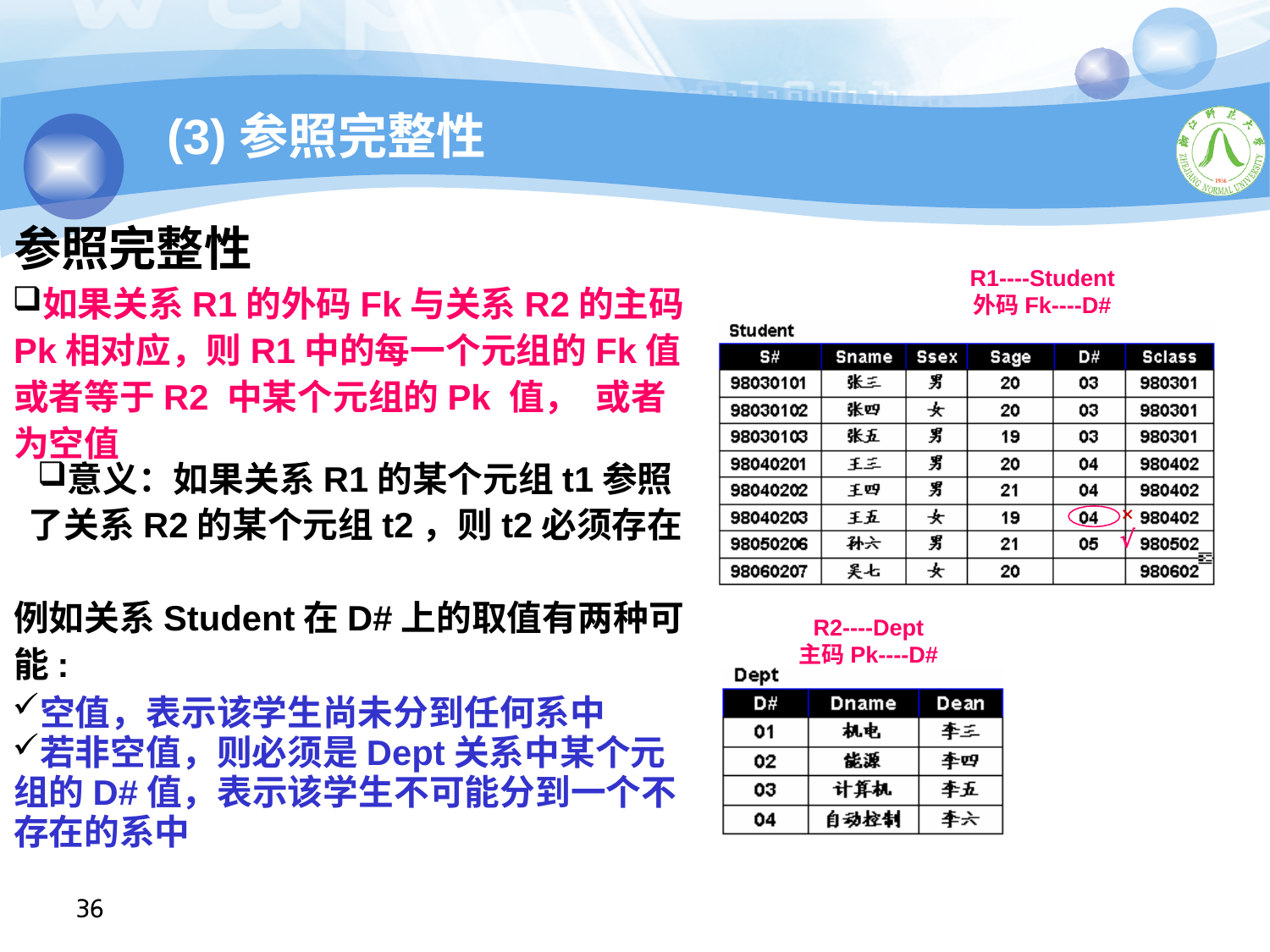

(3)参照完整性
参照完整性
如果关系R1的外码Fk与关系R2的主码Pk相对应，则R1中的每一个元组的Fk值或者等于R2 中某个元组的Pk 值，  或者为空值
意义：如果关系R1的某个元组t1参照
了关系R2的某个元组t2，则t2必须存在

例如关系Student在D#上的取值有两种可能:
空值，表示该学生尚未分到任何系中
若非空值，则必须是Dept关系中某个元组的D#值，表示该学生不可能分到一个不存在的系中
R1----Student
外码Fk----D#

×
√

R2----Dept
主码Pk----D#

36